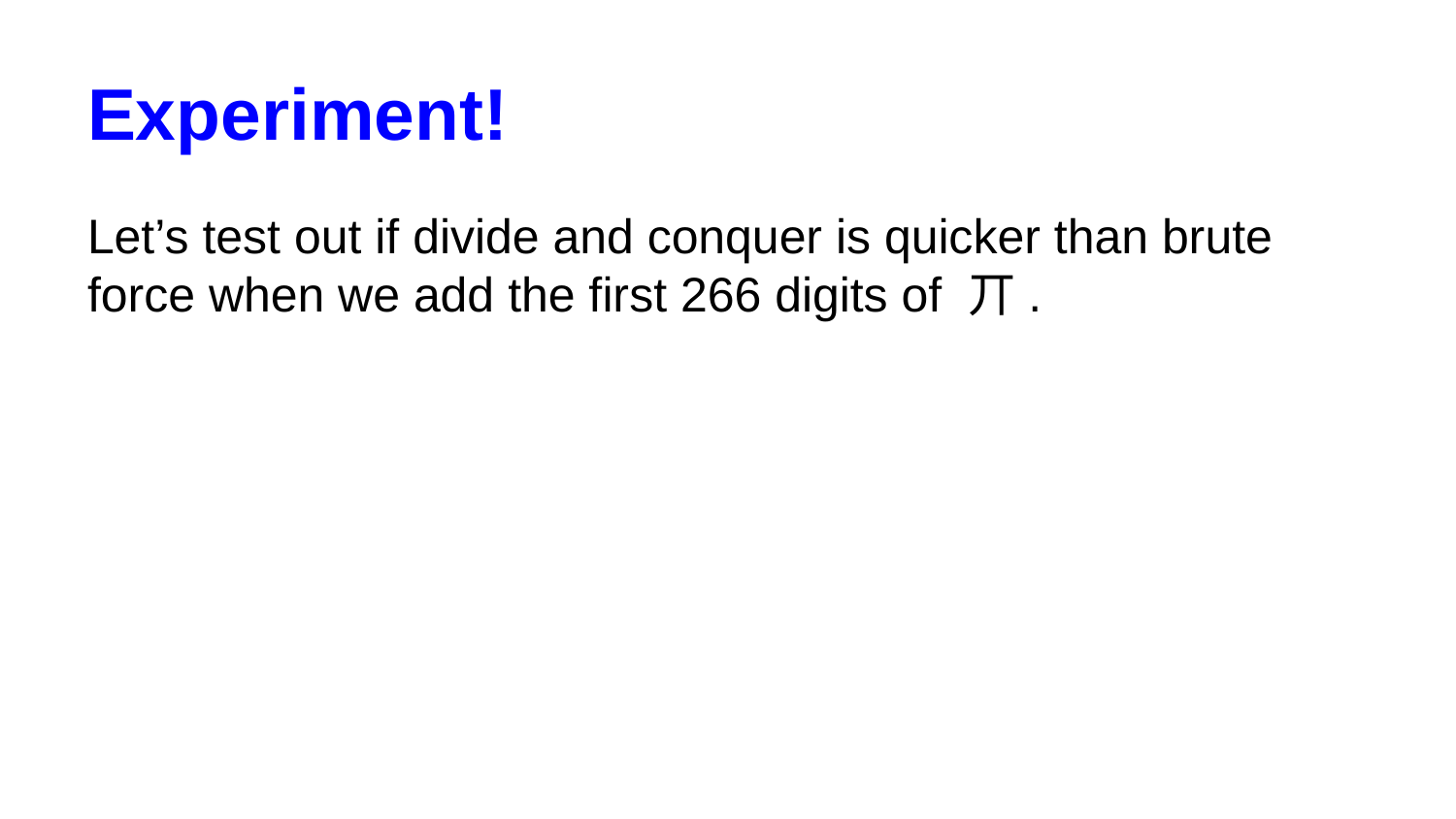

# Experiment!
Let’s test out if divide and conquer is quicker than brute force when we add the first 266 digits of 丌.